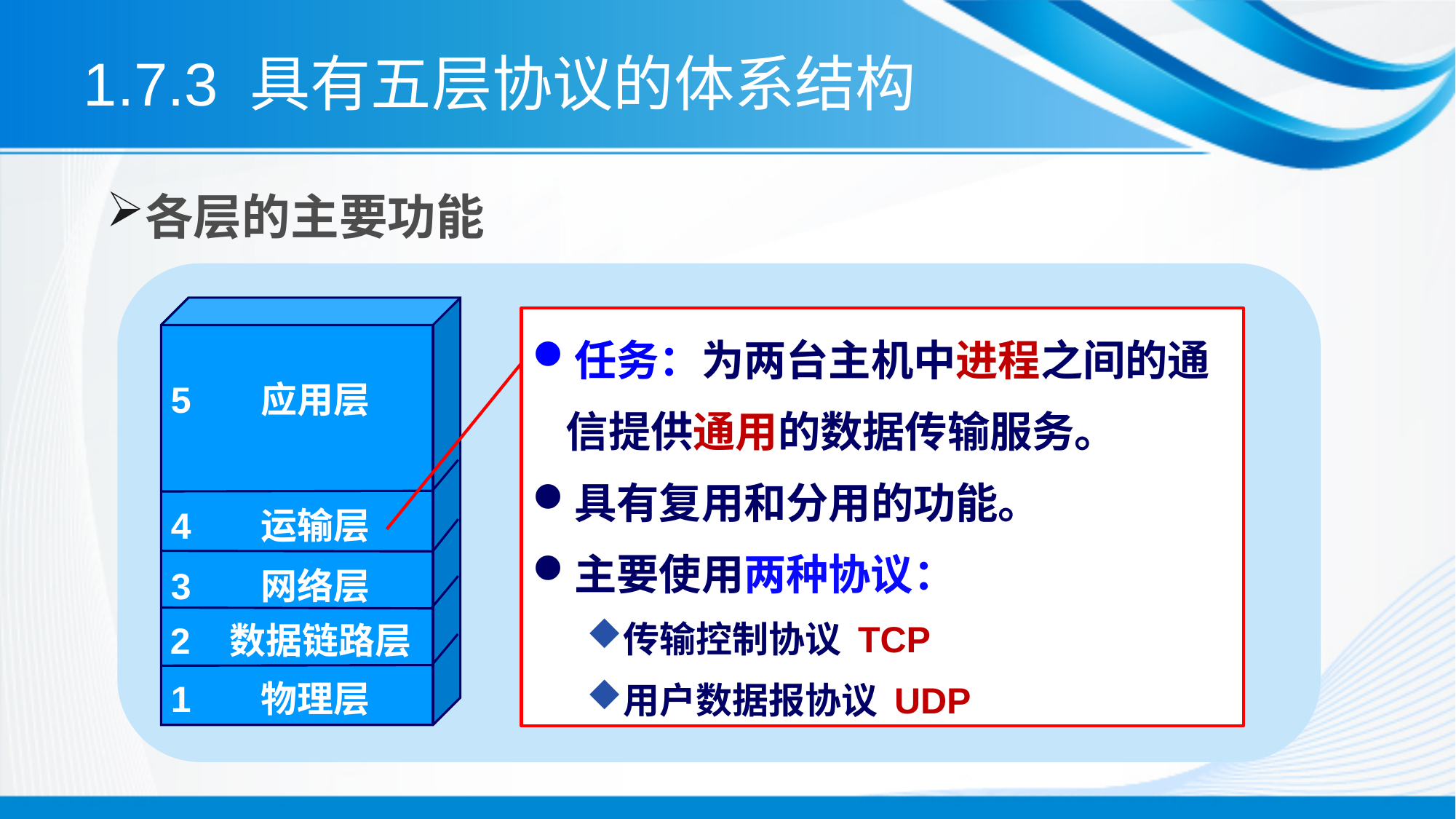

# 1.7.3 具有五层协议的体系结构
各层的主要功能

5      应用层

4      运输层

3      网络层

2   数据链路层

1      物理层
任务：为两台主机中进程之间的通信提供通用的数据传输服务。
具有复用和分用的功能。
主要使用两种协议：
传输控制协议 TCP
用户数据报协议 UDP